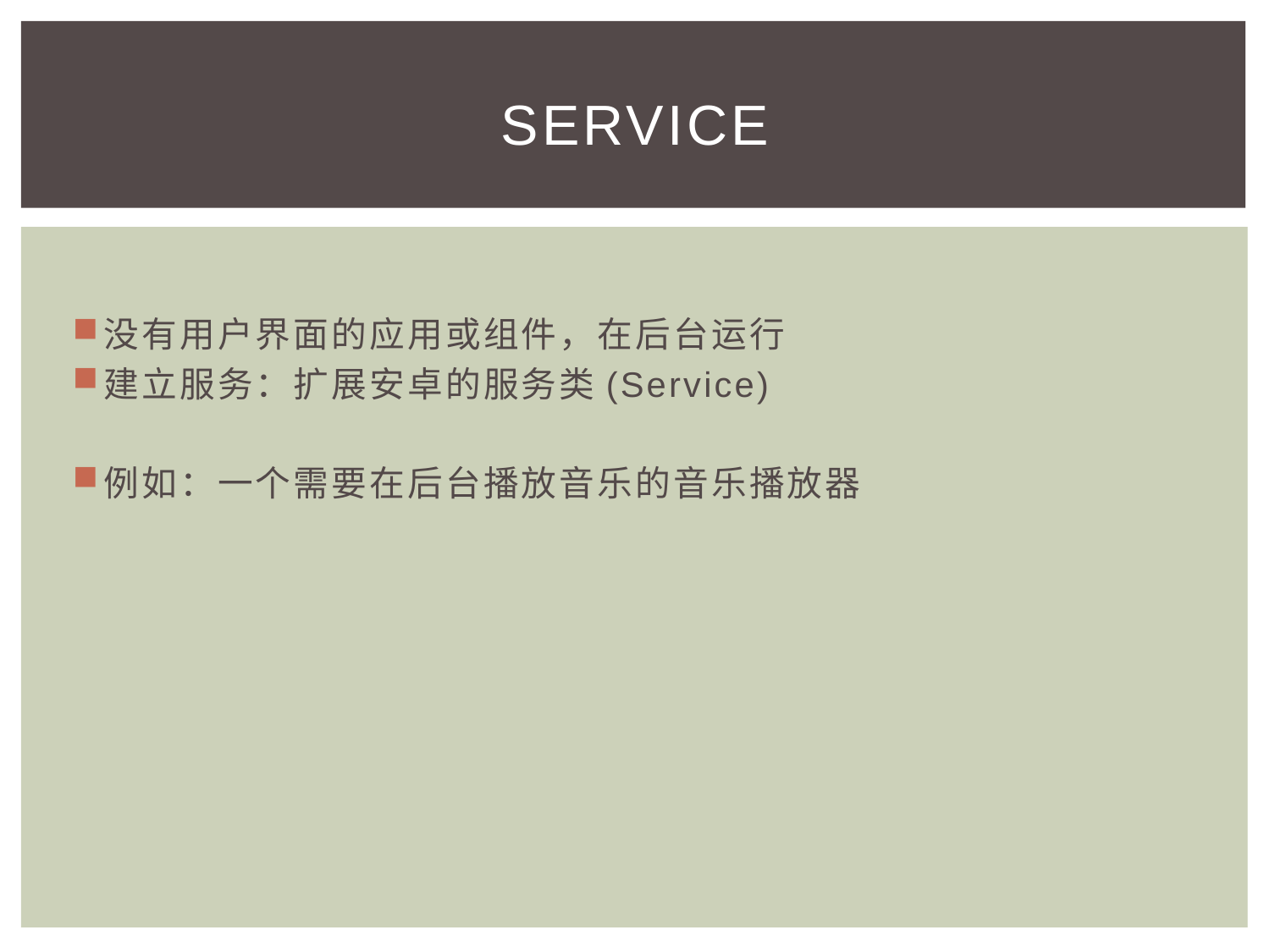

# Service
没有用户界面的应用或组件，在后台运行
建立服务：扩展安卓的服务类(Service)

例如：一个需要在后台播放音乐的音乐播放器